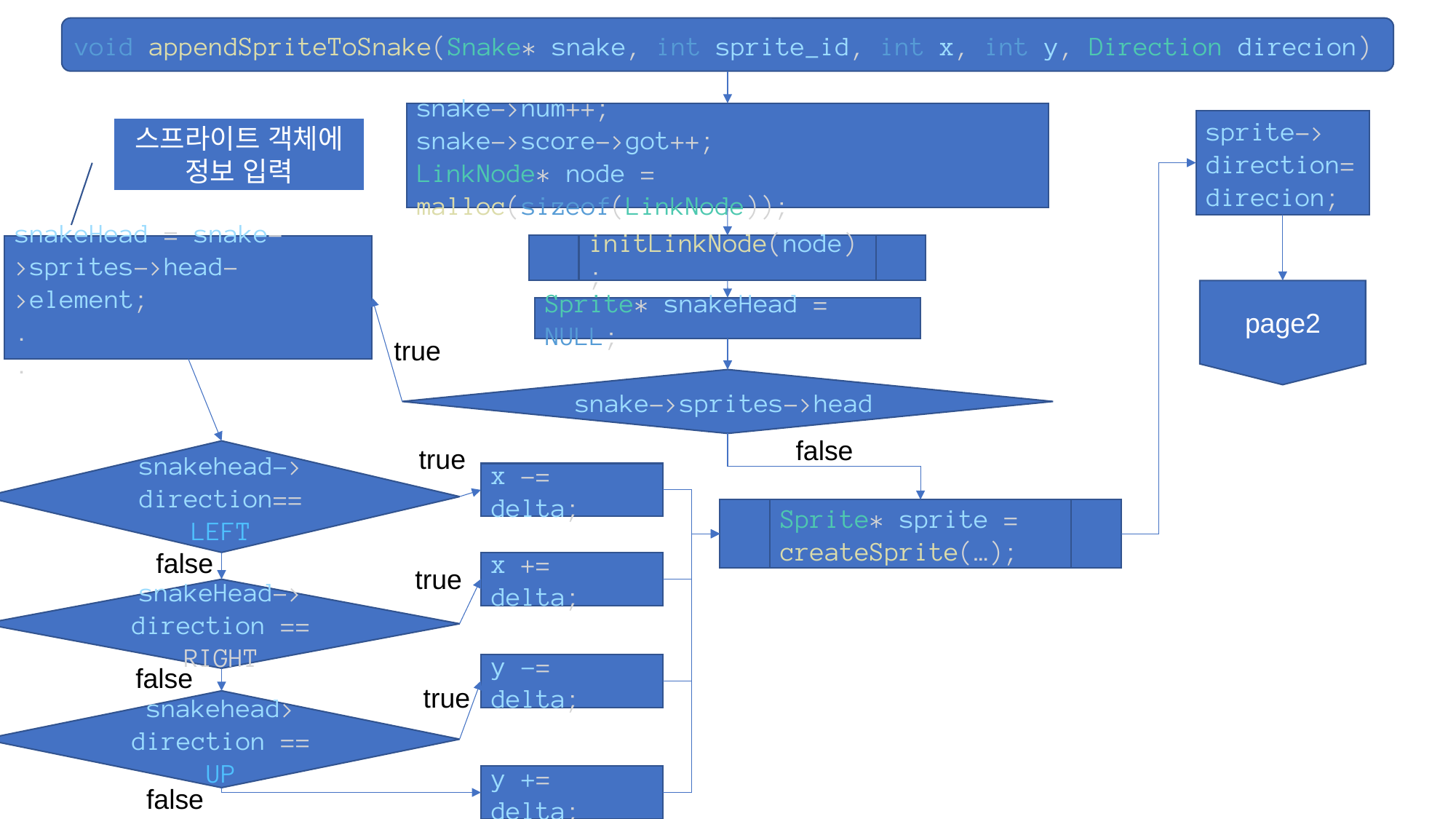

void appendSpriteToSnake(Snake* snake, int sprite_id, int x, int y, Direction direcion)
snake->num++;
snake->score->got++;
LinkNode* node = malloc(sizeof(LinkNode));
sprite->
direction= direcion;
스프라이트 객체에 정보 입력
initLinkNode(node);
snakeHead = snake->sprites->head->element;
.
.
page2
Sprite* snakeHead = NULL;
true
snake->sprites->head
false
true
snakehead->
direction== LEFT
x -= delta;
Sprite* sprite = createSprite(…);
false
x += delta;
true
snakeHead->
direction == RIGHT
y -= delta;
false
true
snakehead>
direction == UP
y += delta;
false